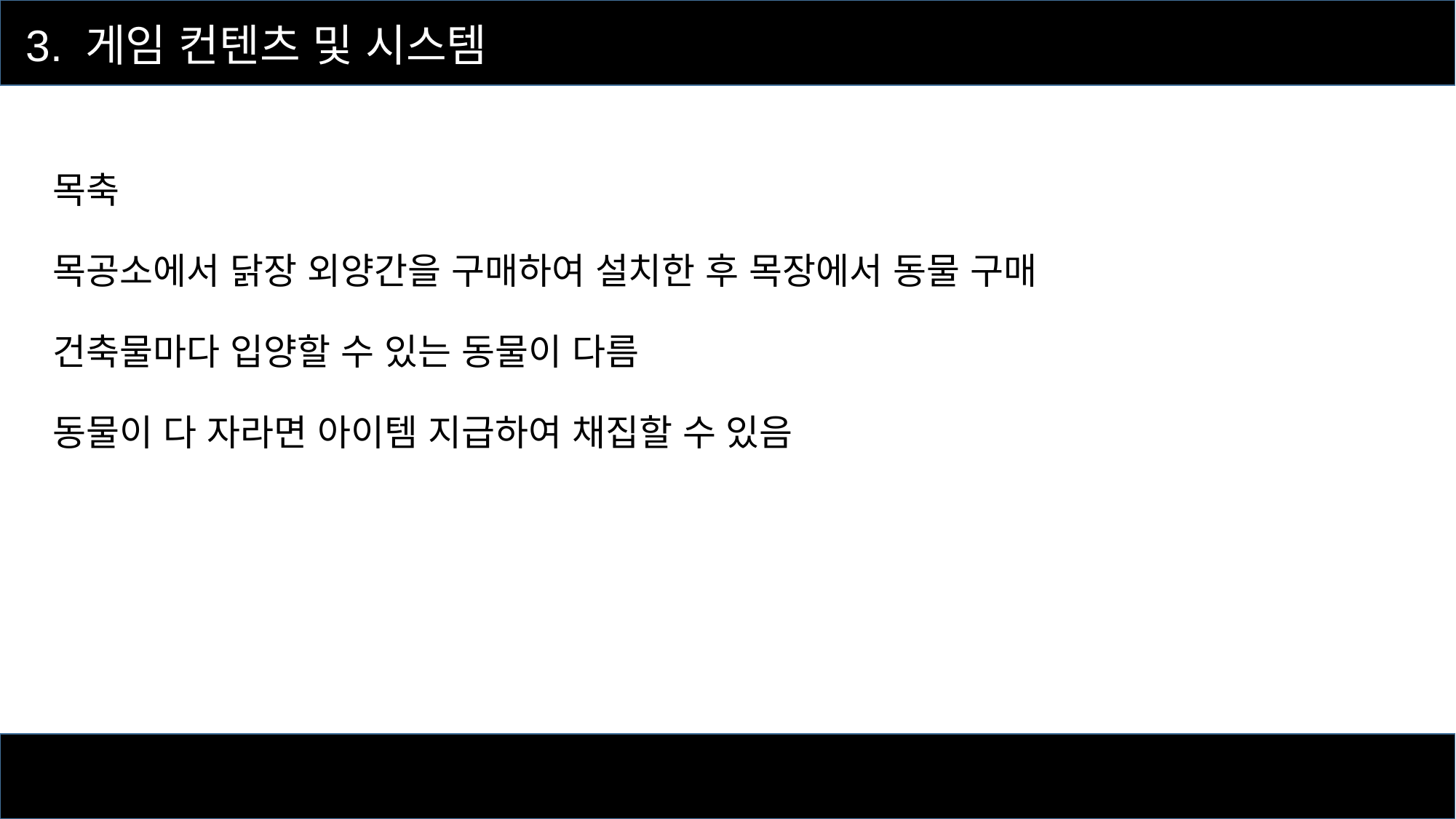

3. 게임 컨텐츠 및 시스템
목축
목공소에서 닭장 외양간을 구매하여 설치한 후 목장에서 동물 구매
건축물마다 입양할 수 있는 동물이 다름
동물이 다 자라면 아이템 지급하여 채집할 수 있음